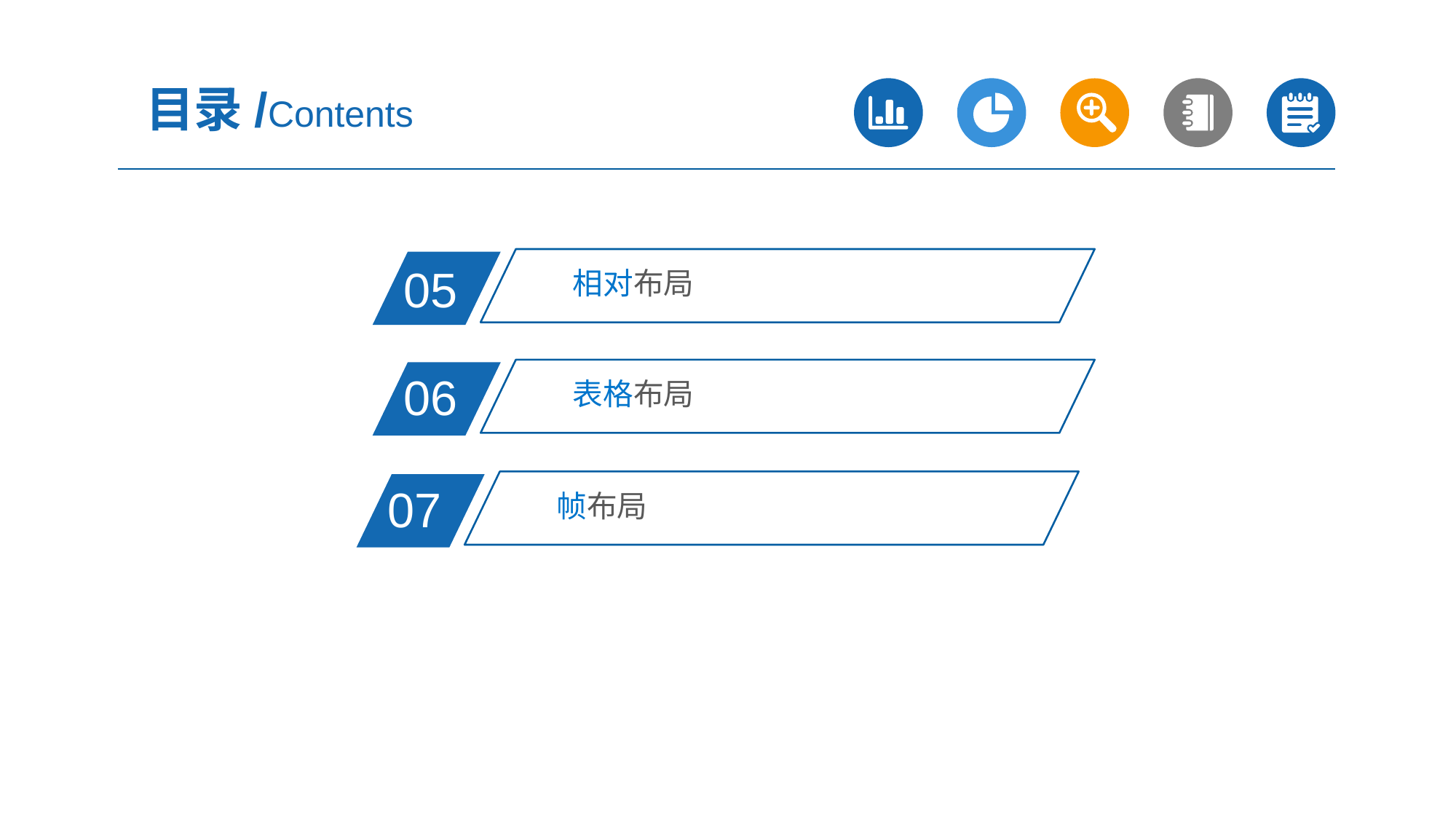

目录/Contents

相对布局

05

表格布局
06

帧布局
07